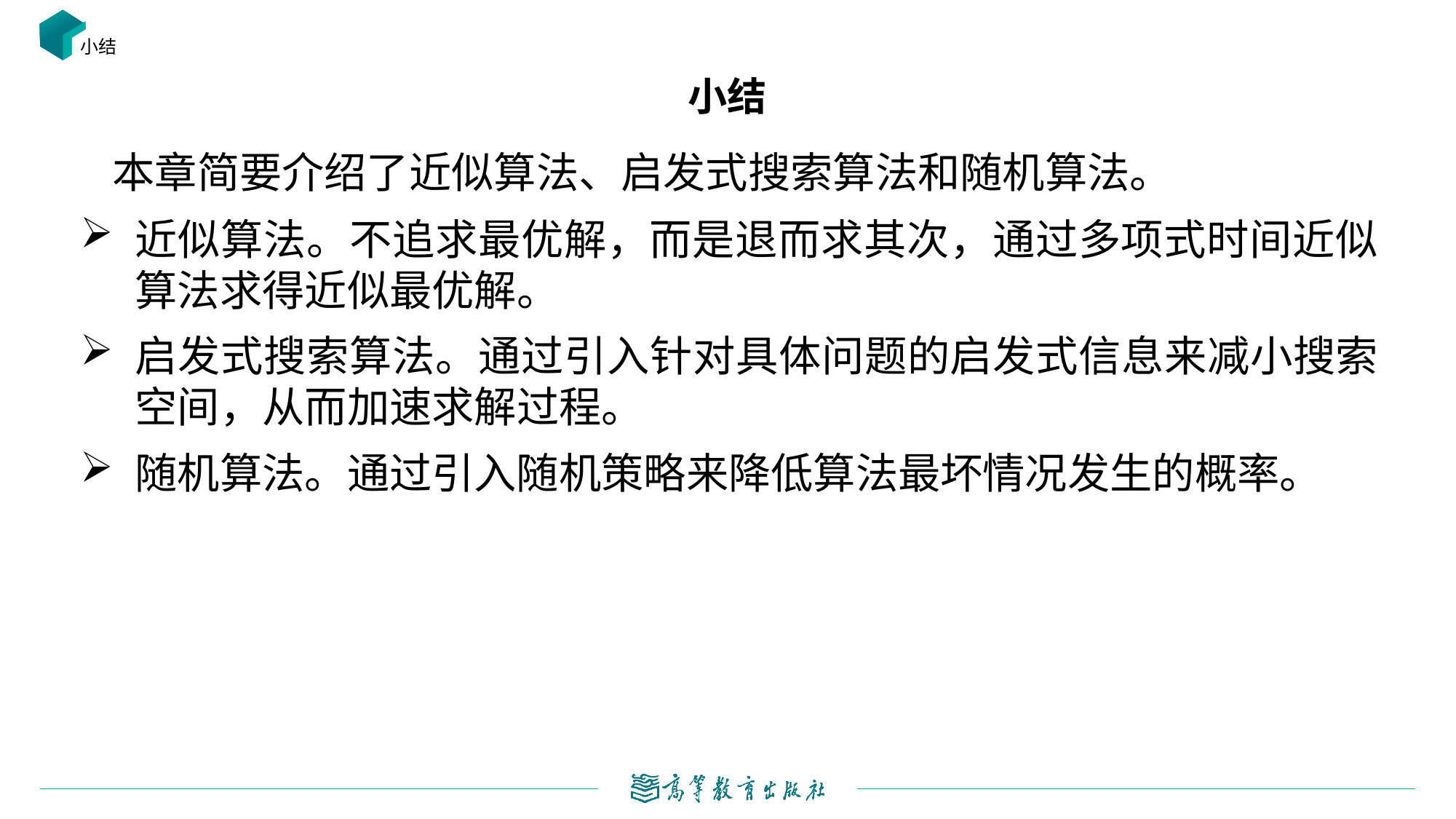

小结
# 小结
本章简要介绍了近似算法、启发式搜索算法和随机算法。
近似算法。不追求最优解，而是退而求其次，通过多项式时间近似算法求得近似最优解。
启发式搜索算法。通过引入针对具体问题的启发式信息来减小搜索空间，从而加速求解过程。
随机算法。通过引入随机策略来降低算法最坏情况发生的概率。